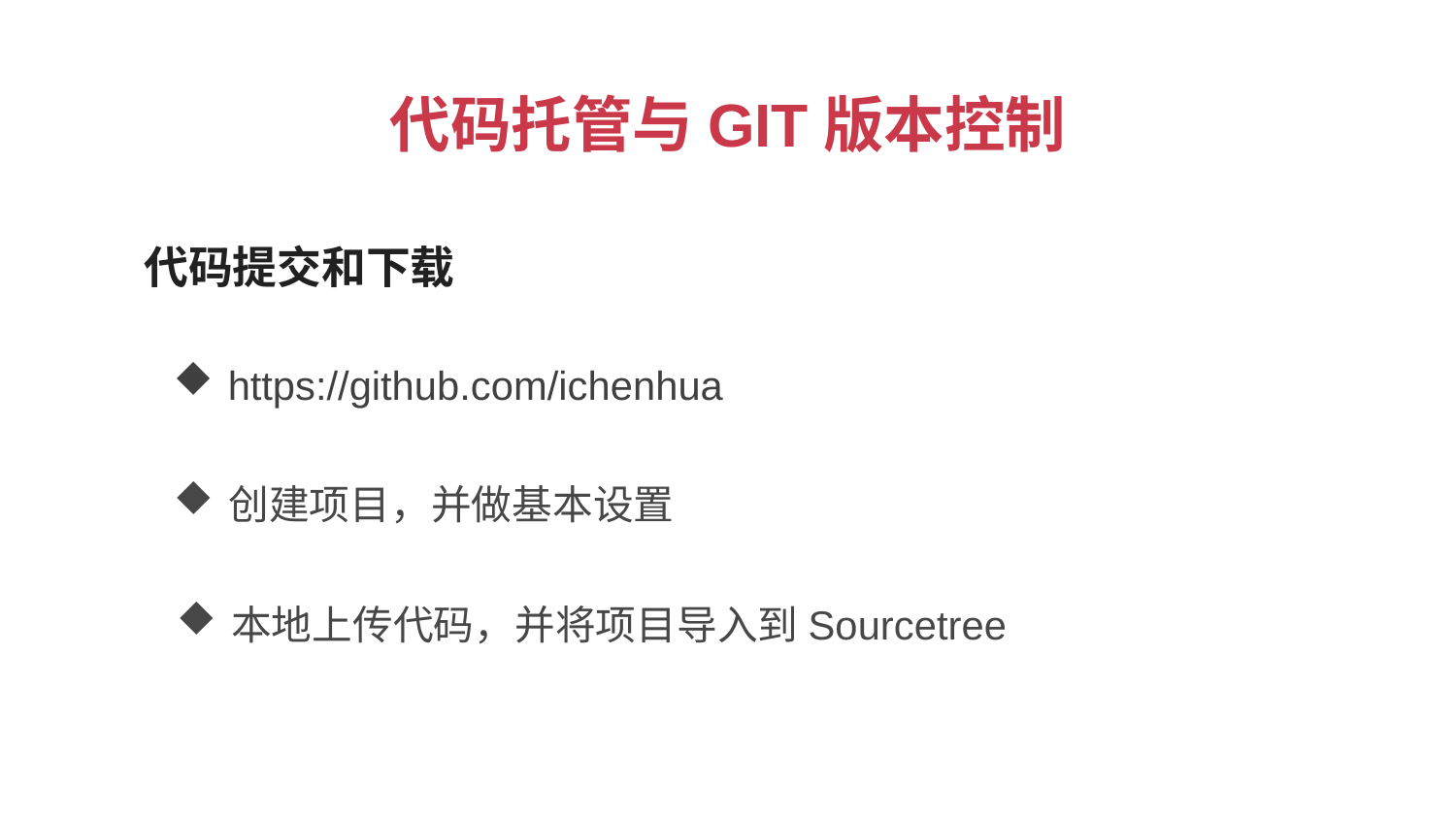

代码托管与GIT版本控制
 代码提交和下载
https://github.com/ichenhua
创建项目，并做基本设置
本地上传代码，并将项目导入到Sourcetree